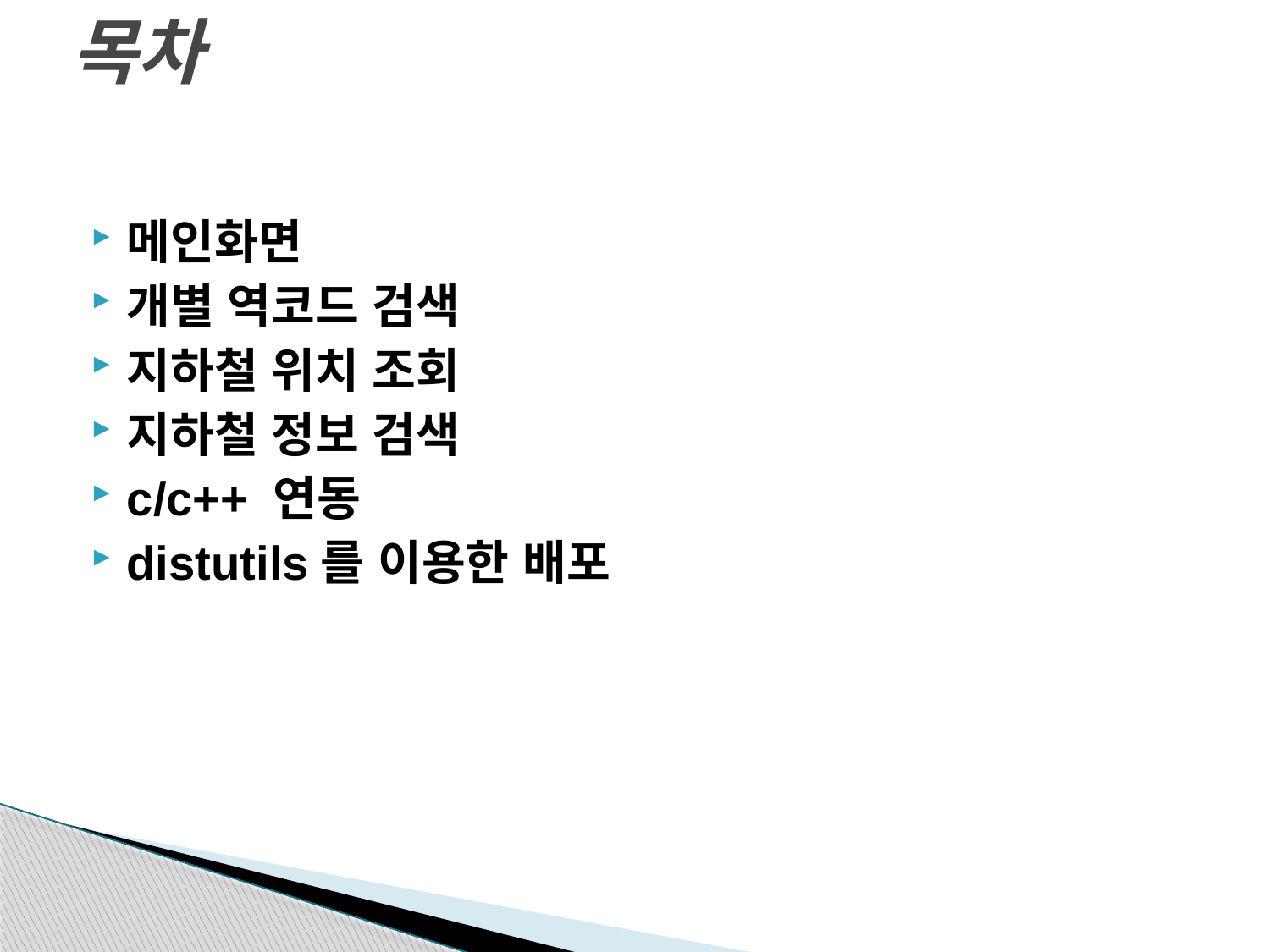

# 목차
메인화면
개별 역코드 검색
지하철 위치 조회
지하철 정보 검색
c/c++ 연동
distutils를 이용한 배포